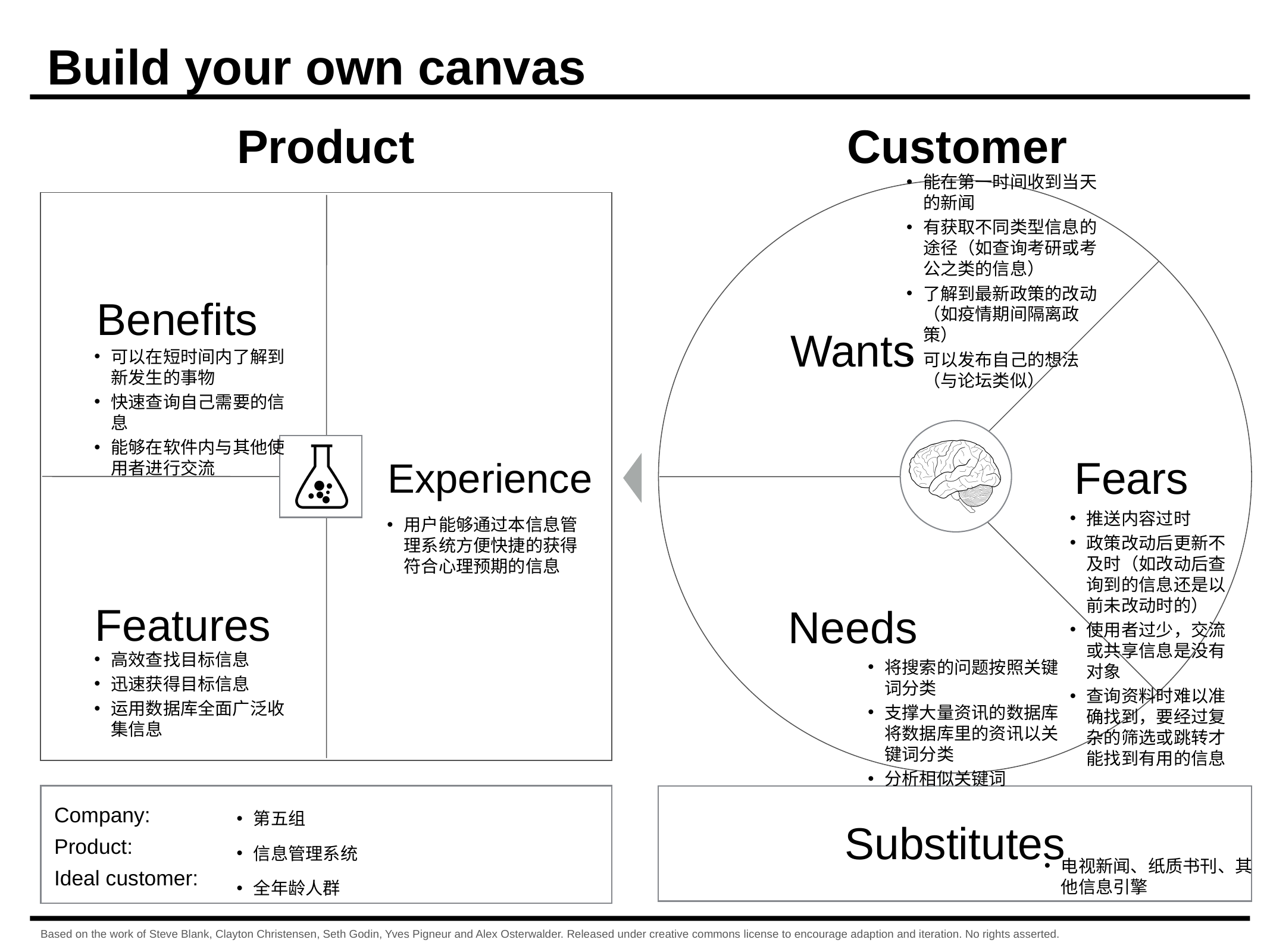

# Build your own canvas
能在第一时间收到当天的新闻
有获取不同类型信息的途径（如查询考研或考公之类的信息）
了解到最新政策的改动（如疫情期间隔离政策）
可以发布自己的想法（与论坛类似）

可以在短时间内了解到新发生的事物
快速查询自己需要的信息
能够在软件内与其他使用者进行交流
推送内容过时
政策改动后更新不及时（如改动后查询到的信息还是以前未改动时的）
使用者过少，交流或共享信息是没有对象
查询资料时难以准确找到，要经过复杂的筛选或跳转才能找到有用的信息
用户能够通过本信息管理系统方便快捷的获得符合心理预期的信息
高效查找目标信息
迅速获得目标信息
运用数据库全面广泛收集信息
将搜索的问题按照关键词分类
支撑大量资讯的数据库将数据库里的资讯以关键词分类
分析相似关键词
第五组
信息管理系统
全年龄人群
电视新闻、纸质书刊、其他信息引擎